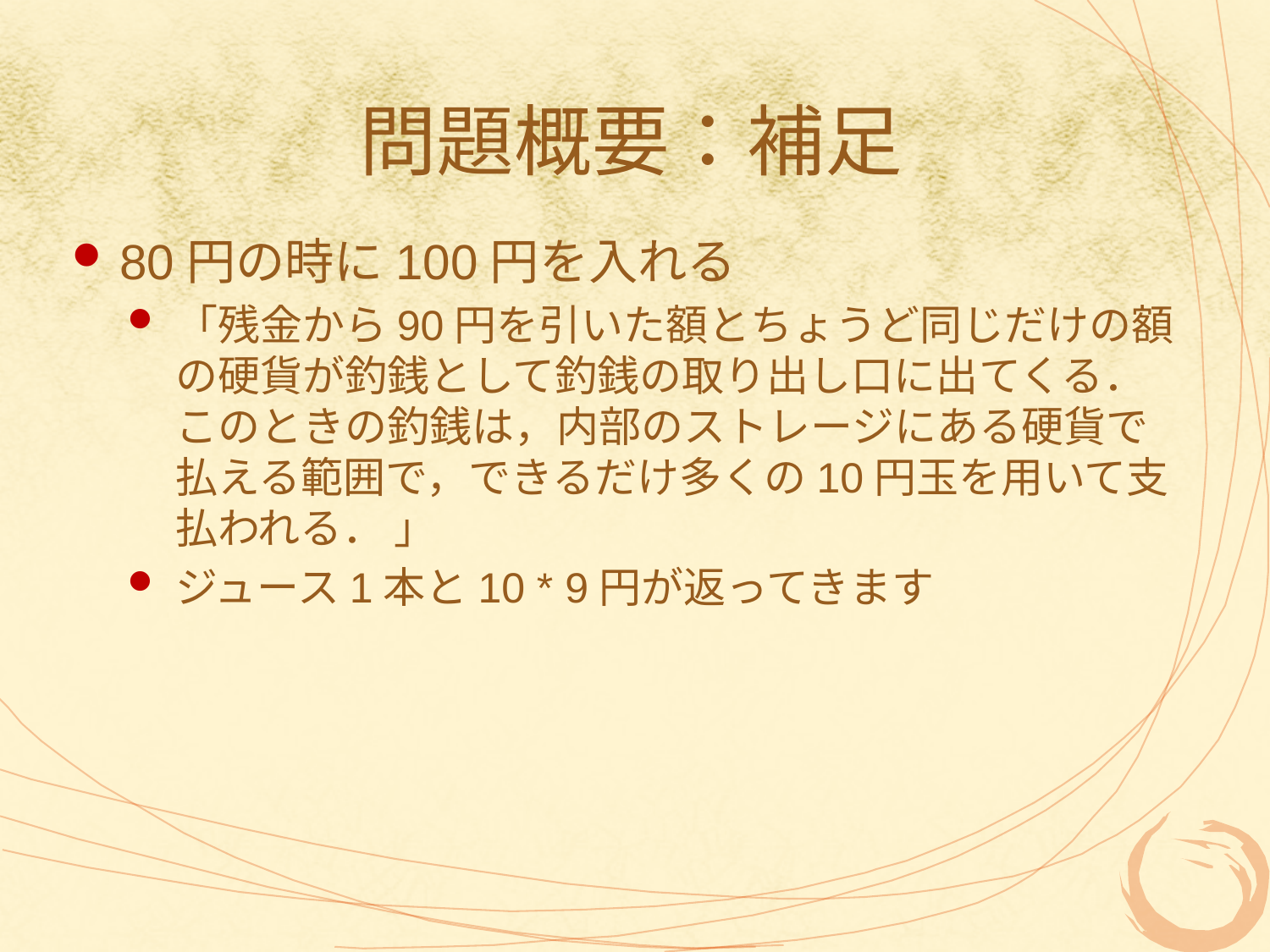

# 問題概要：補足
80円の時に100円を入れる
「残金から90円を引いた額とちょうど同じだけの額の硬貨が釣銭として釣銭の取り出し口に出てくる． このときの釣銭は，内部のストレージにある硬貨で払える範囲で，できるだけ多くの10円玉を用いて支払われる． 」
ジュース1本と10 * 9円が返ってきます